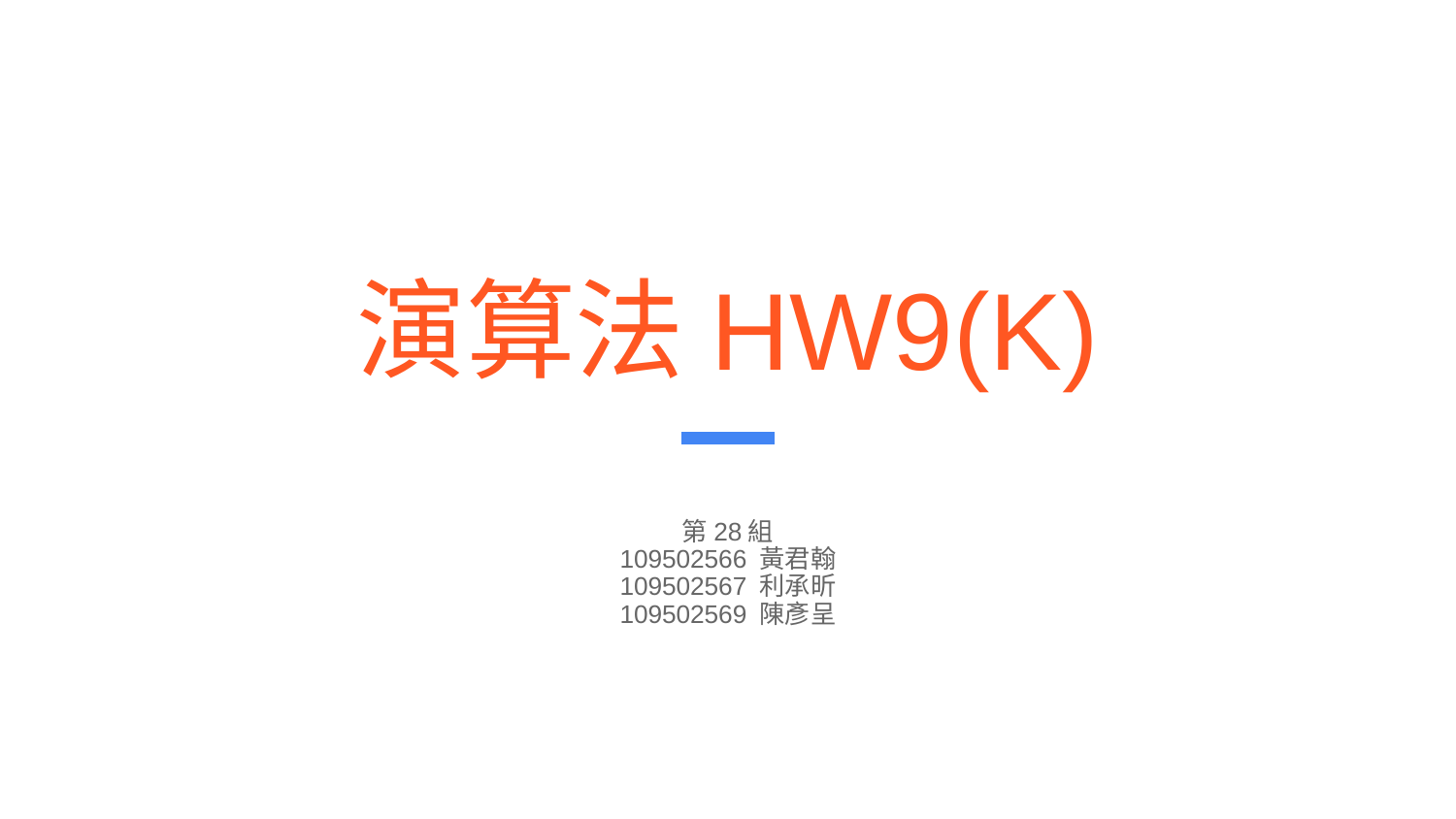

# 演算法HW9(K)
第28組
109502566 黃君翰
109502567 利承昕
109502569 陳彥呈